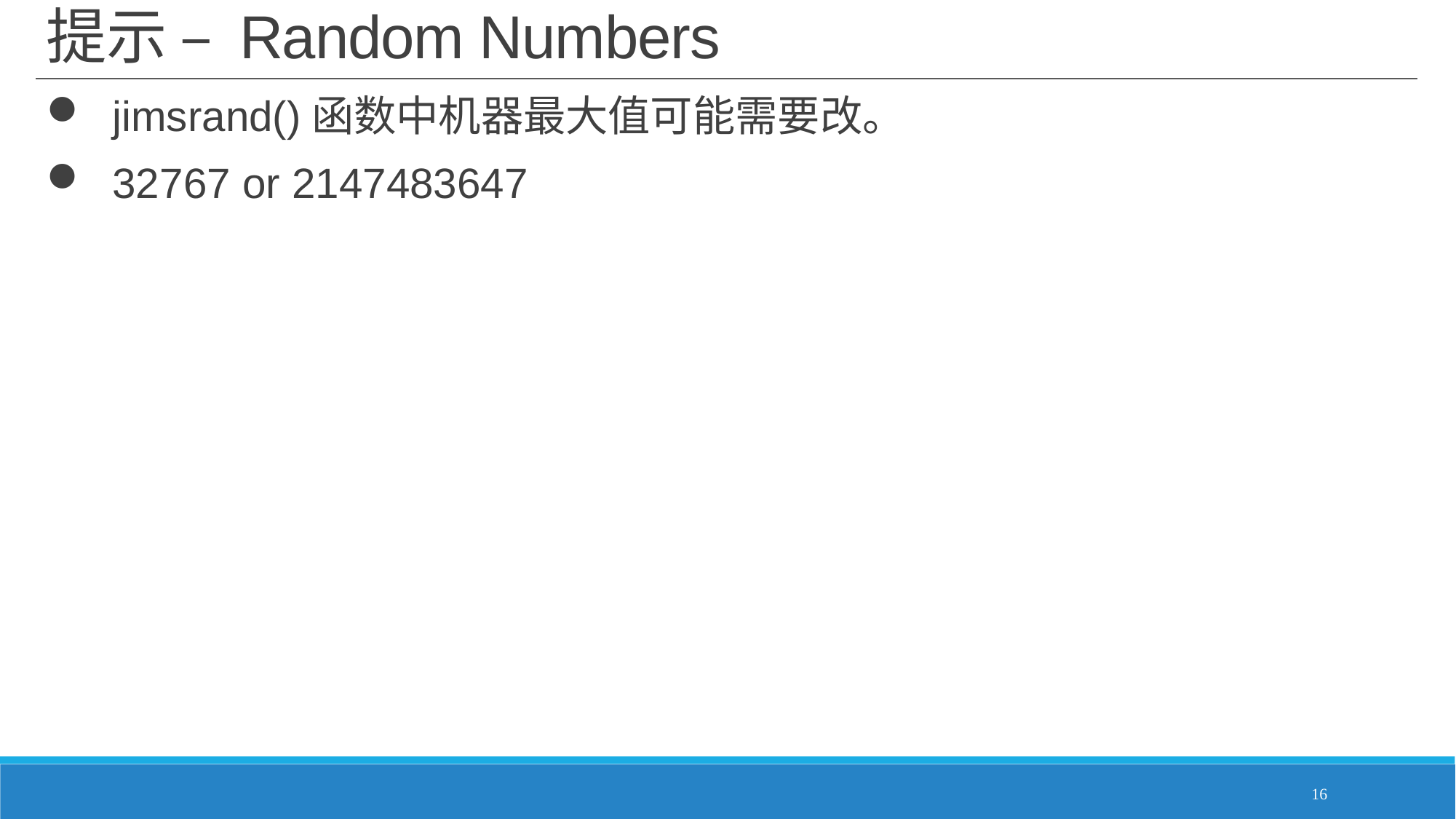

提示 – Random Numbers
  jimsrand()函数中机器最大值可能需要改。
  32767 or 2147483647

16